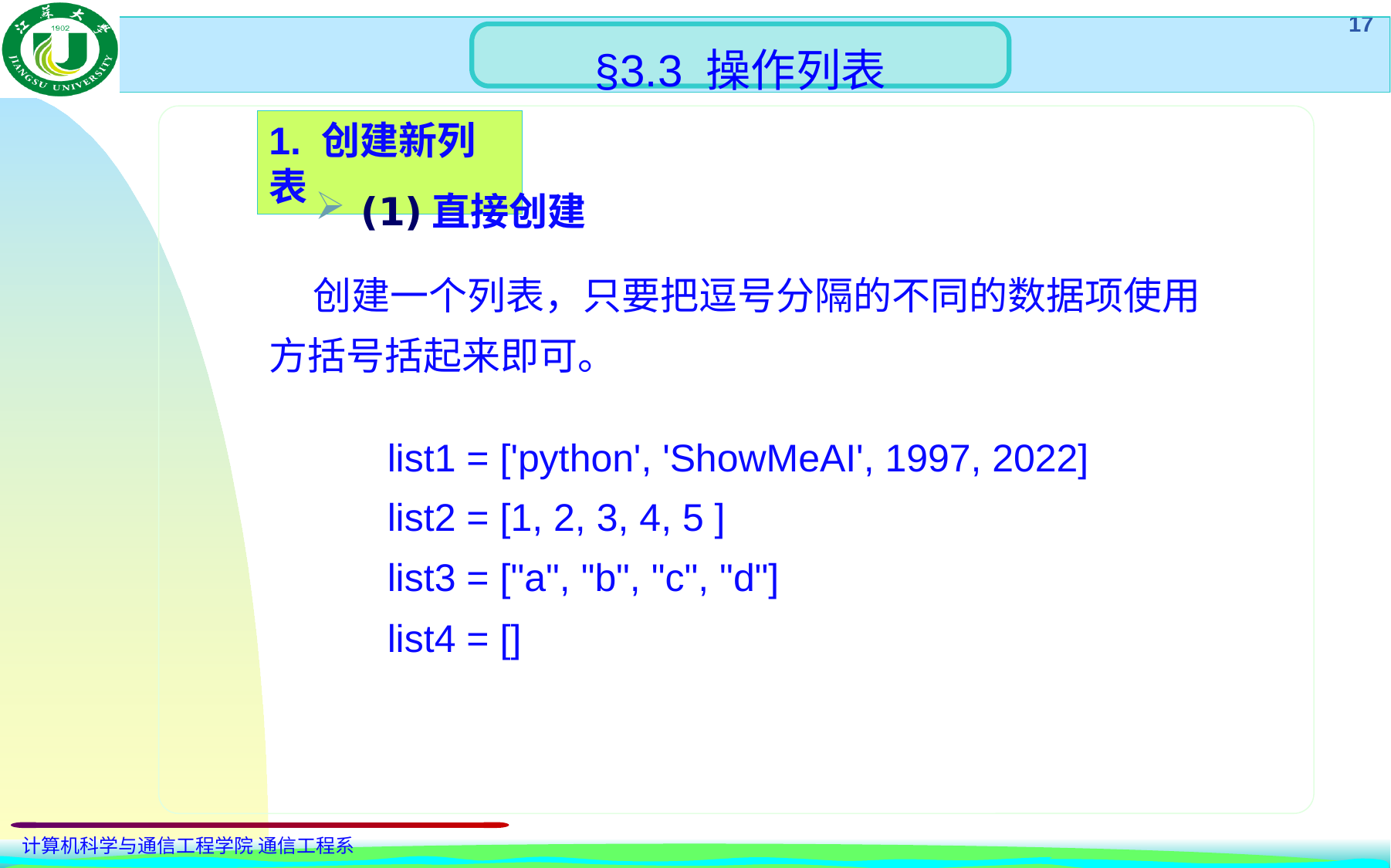

§3.3 操作列表
1. 创建新列表
(1)直接创建
    创建一个列表，只要把逗号分隔的不同的数据项使用方括号括起来即可。
list1 = ['python', 'ShowMeAI', 1997, 2022]
list2 = [1, 2, 3, 4, 5 ]
list3 = ["a", "b", "c", "d"]
list4 = []